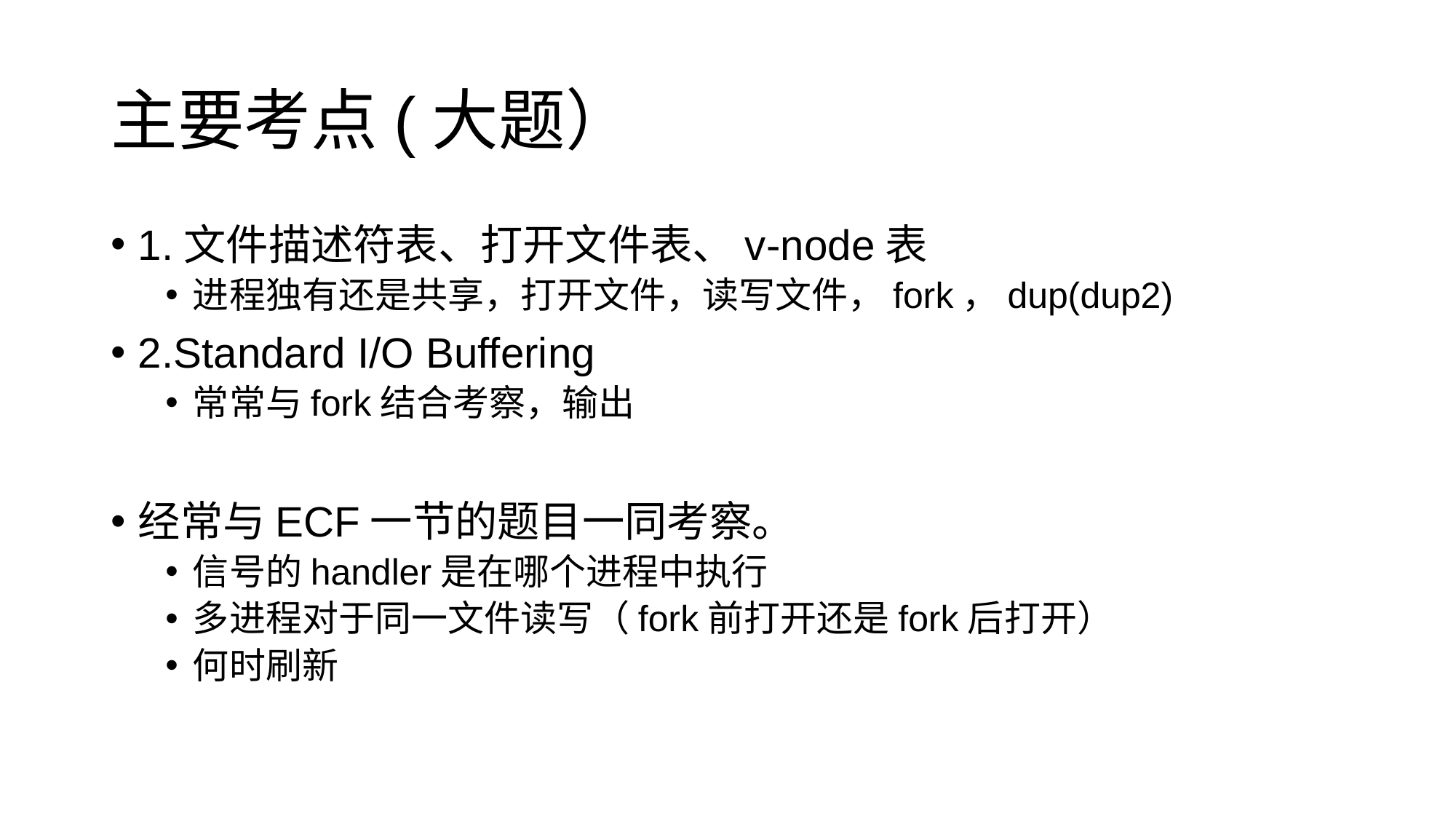

# 主要考点(大题）
1.文件描述符表、打开文件表、v-node表
进程独有还是共享，打开文件，读写文件，fork，dup(dup2)
2.Standard I/O Buffering
常常与fork结合考察，输出

经常与ECF一节的题目一同考察。
信号的handler是在哪个进程中执行
多进程对于同一文件读写（fork前打开还是fork后打开）
何时刷新